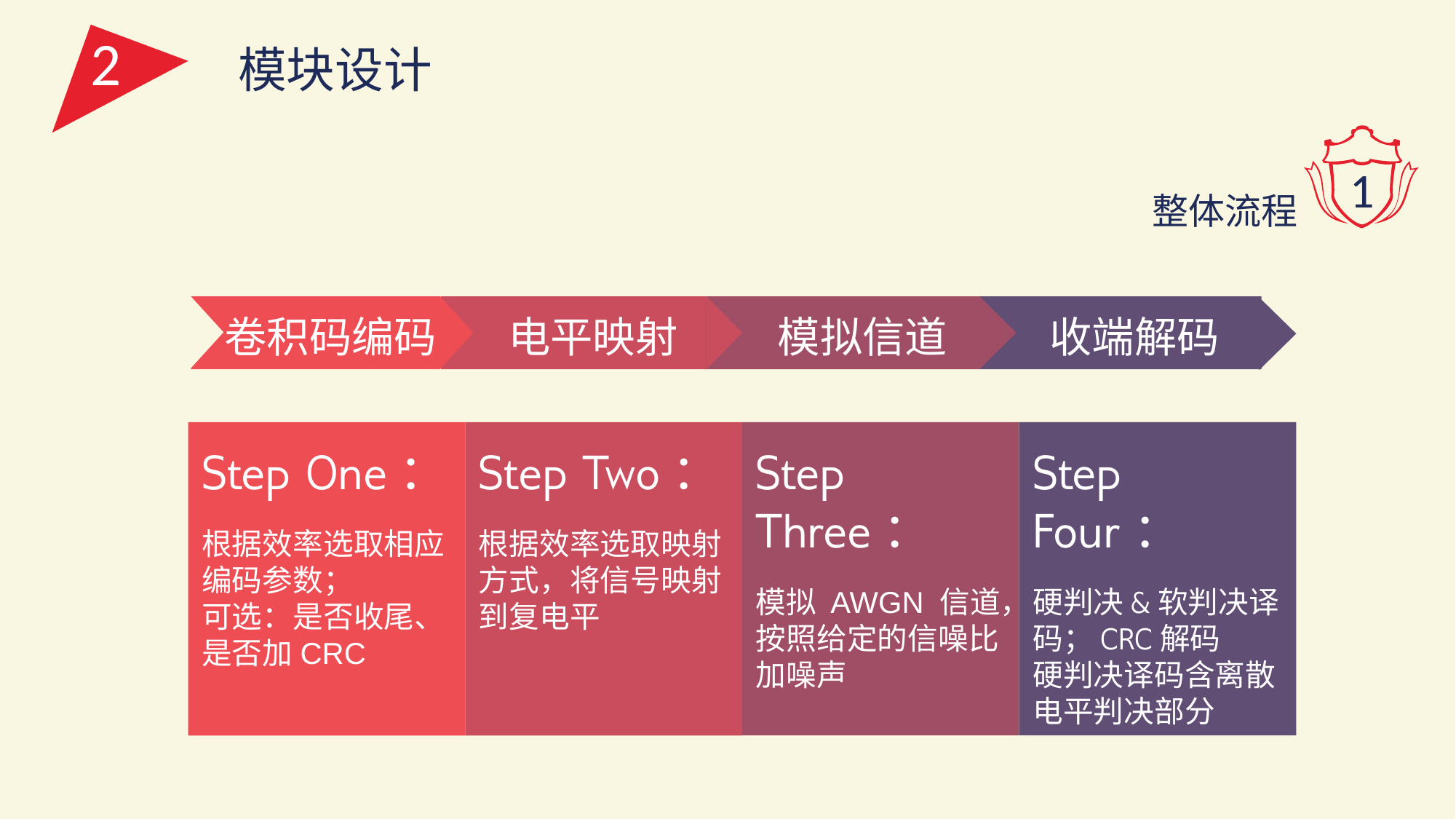

2

模块设计

1
整体流程

卷积码编码
电平映射
模拟信道
收端解码

Step One：
根据效率选取相应编码参数；
可选：是否收尾、是否加CRC
Step Two：
根据效率选取映射方式，将信号映射到复电平
Step Three：
模拟 AWGN 信道，按照给定的信噪比加噪声
Step Four：

硬判决&软判决译码；CRC解码
硬判决译码含离散电平判决部分